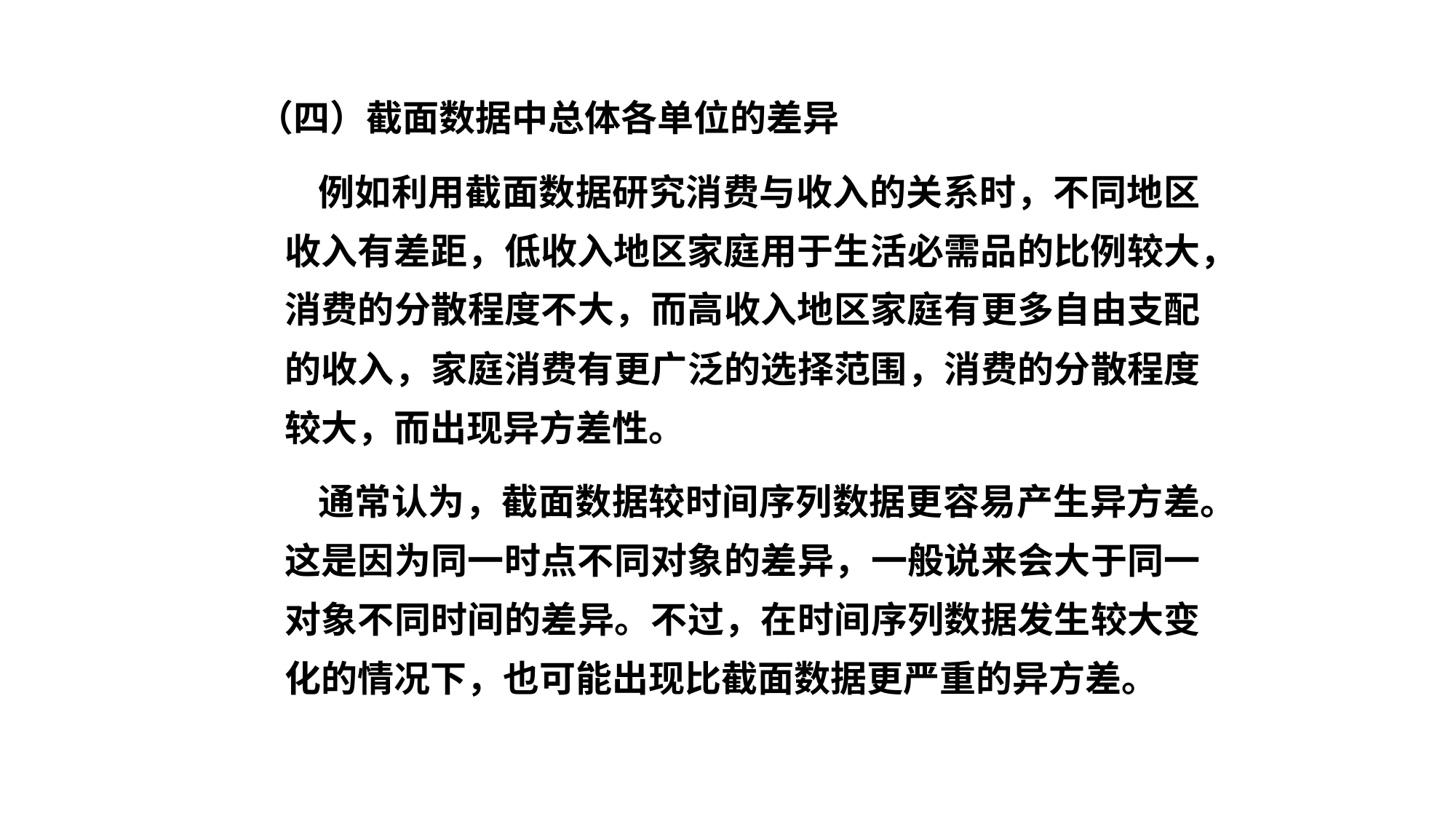

（四）截面数据中总体各单位的差异
      例如利用截面数据研究消费与收入的关系时，不同地区收入有差距，低收入地区家庭用于生活必需品的比例较大，消费的分散程度不大，而高收入地区家庭有更多自由支配的收入，家庭消费有更广泛的选择范围，消费的分散程度较大，而出现异方差性。
      通常认为，截面数据较时间序列数据更容易产生异方差。这是因为同一时点不同对象的差异，一般说来会大于同一对象不同时间的差异。不过，在时间序列数据发生较大变化的情况下，也可能出现比截面数据更严重的异方差。